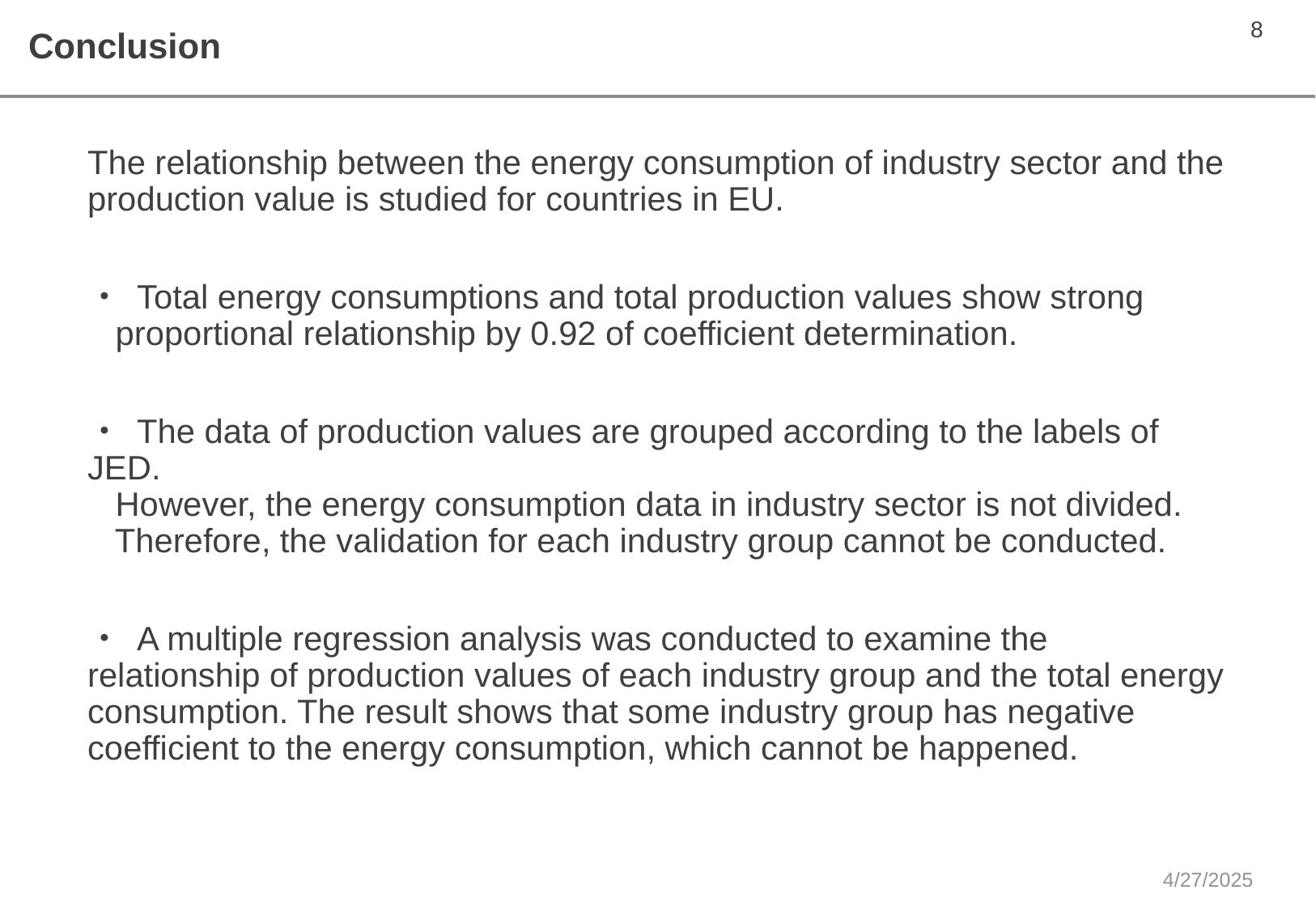

Conclusion
The relationship between the energy consumption of industry sector and the production value is studied for countries in EU.

・ Total energy consumptions and total production values show strong
   proportional relationship by 0.92 of coefficient determination.

・ The data of production values are grouped according to the labels of JED.
   However, the energy consumption data in industry sector is not divided.
   Therefore, the validation for each industry group cannot be conducted.

・ A multiple regression analysis was conducted to examine the relationship of production values of each industry group and the total energy consumption. The result shows that some industry group has negative coefficient to the energy consumption, which cannot be happened.